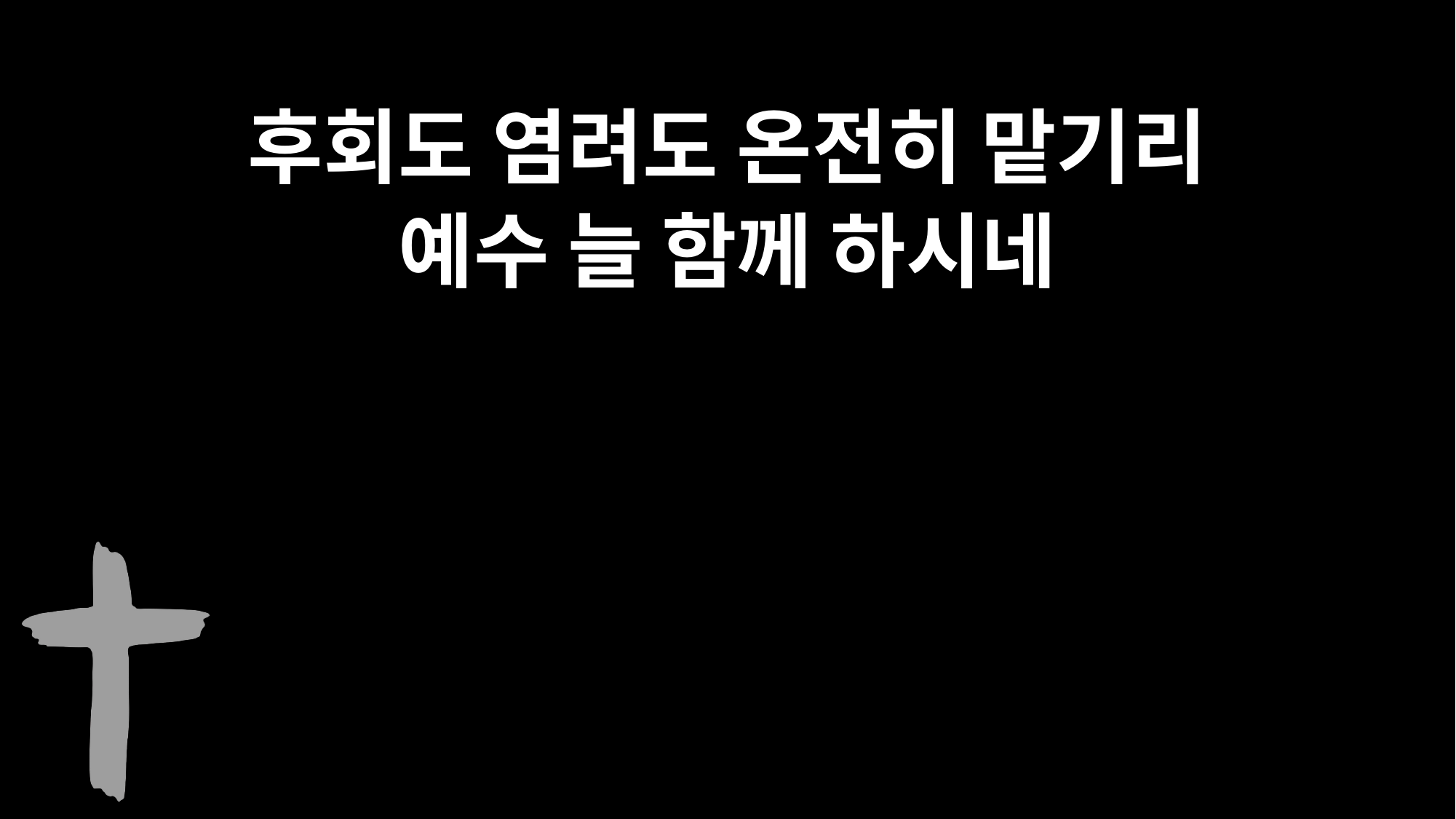

후회도 염려도 온전히 맡기리
예수 늘 함께 하시네